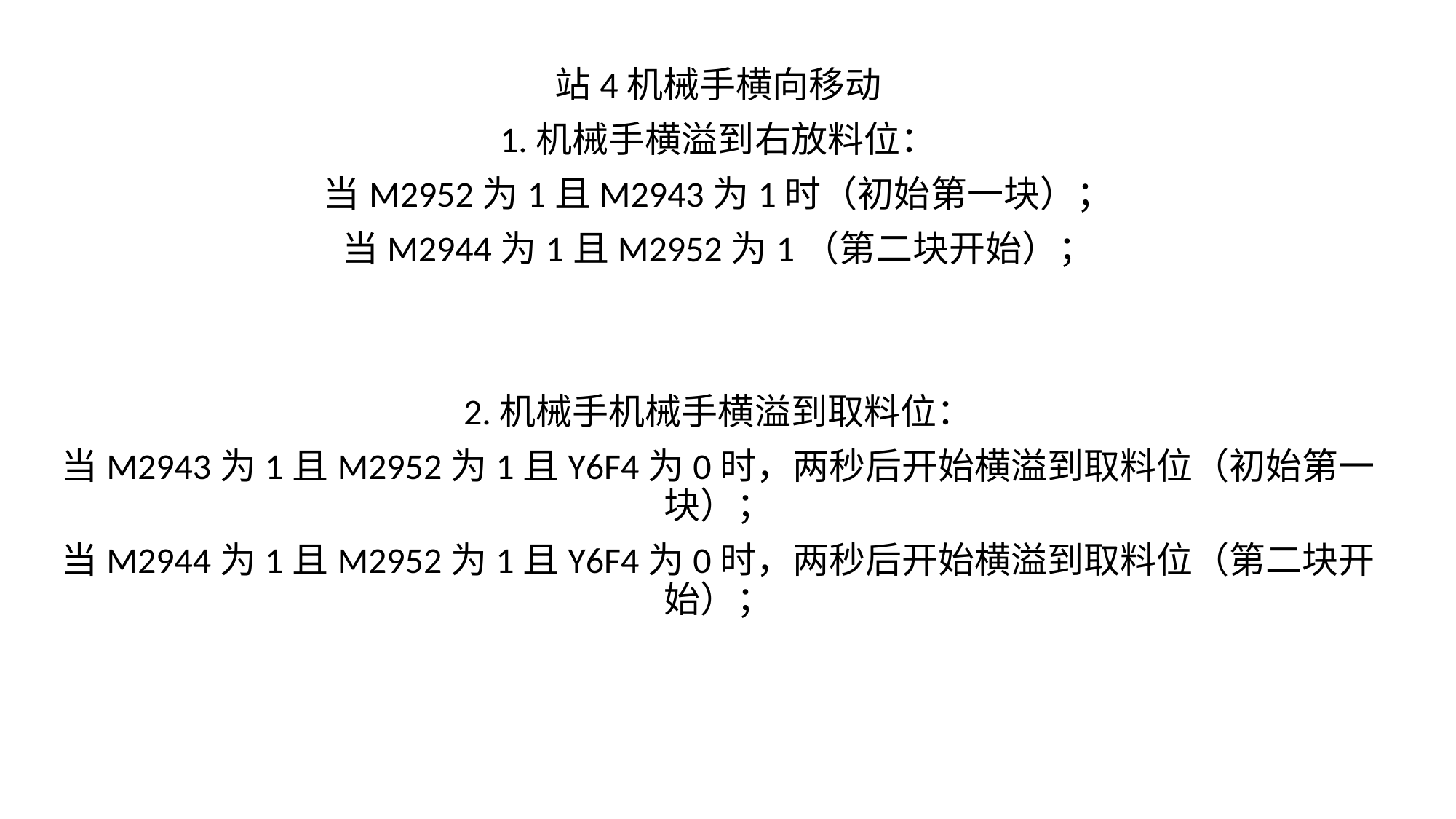

站4机械手横向移动
1.机械手横溢到右放料位：
当M2952为1且M2943为1时（初始第一块）；
当M2944为1且M2952为1（第二块开始）；

2.机械手机械手横溢到取料位：
当M2943为1且M2952为1且Y6F4为0时，两秒后开始横溢到取料位（初始第一块）；
当M2944为1且M2952为1且Y6F4为0时，两秒后开始横溢到取料位（第二块开始）；